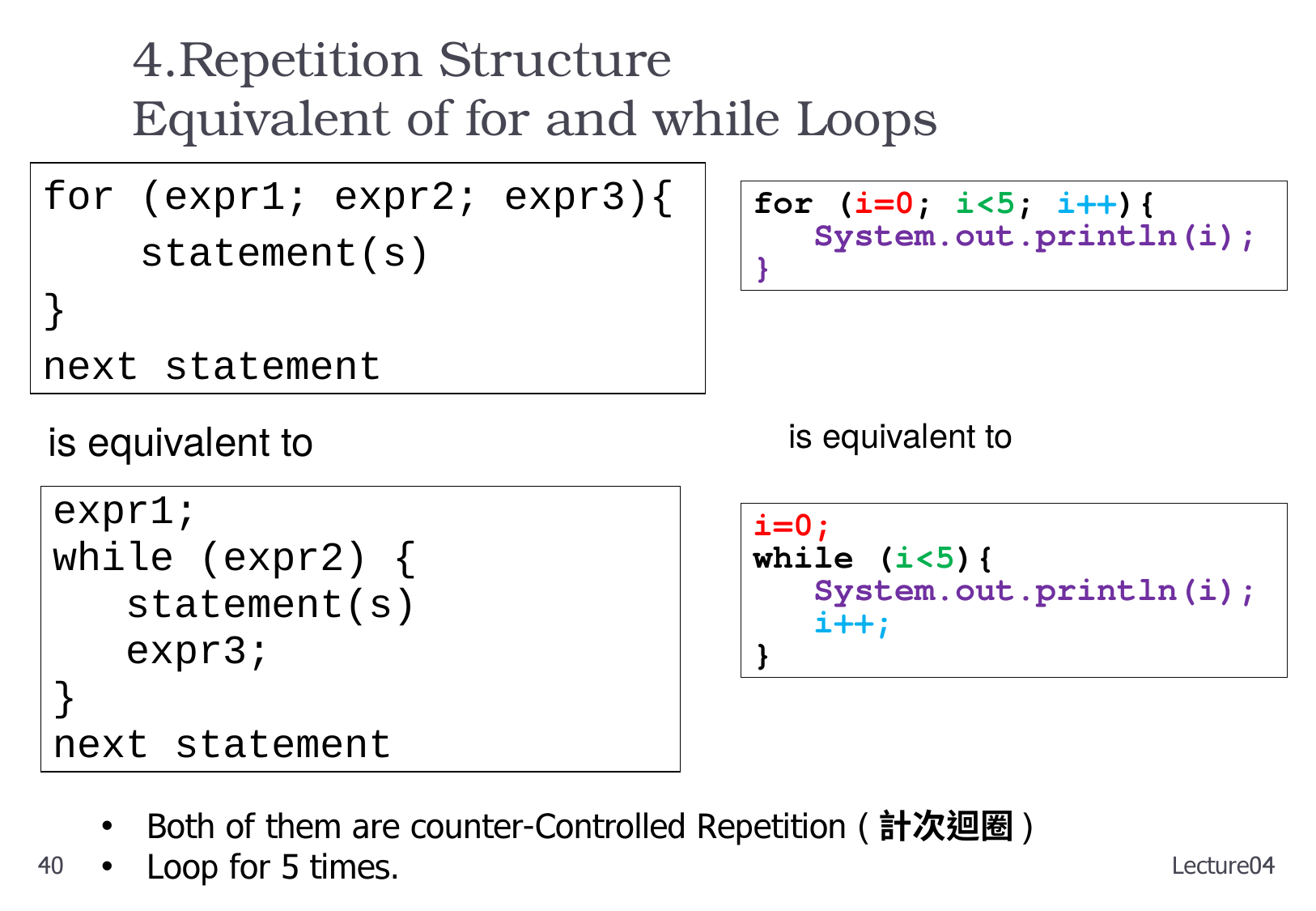

# 4.Repetition Structure Equivalent of for and while Loops
for (expr1; expr2; expr3){
    statement(s)
}
next statement
for (i=0; i<5; i++){
   System.out.println(i);
}
is equivalent to
is equivalent to
expr1;
while (expr2) {
   statement(s)
   expr3;
}
next statement
i=0;
while (i<5){
   System.out.println(i);
   i++;
}
Both of them are counter-Controlled Repetition (計次迴圈)
Loop for 5 times.
40
Lecture04